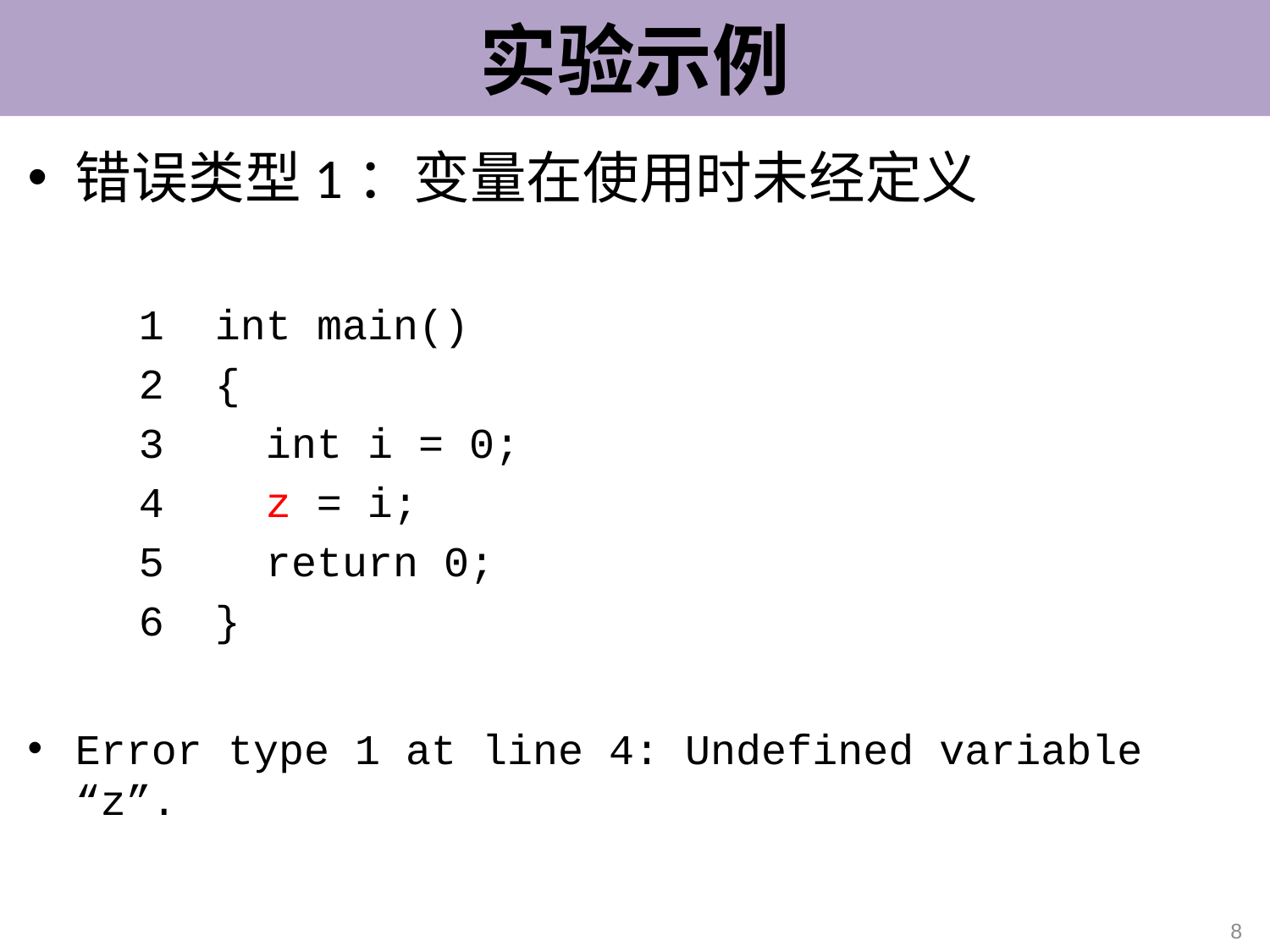

# 实验示例
错误类型1：变量在使用时未经定义

1  int main()
2  {
3    int i = 0;
4    z = i;
5    return 0;
6  }

Error type 1 at line 4: Undefined variable “z”.
8